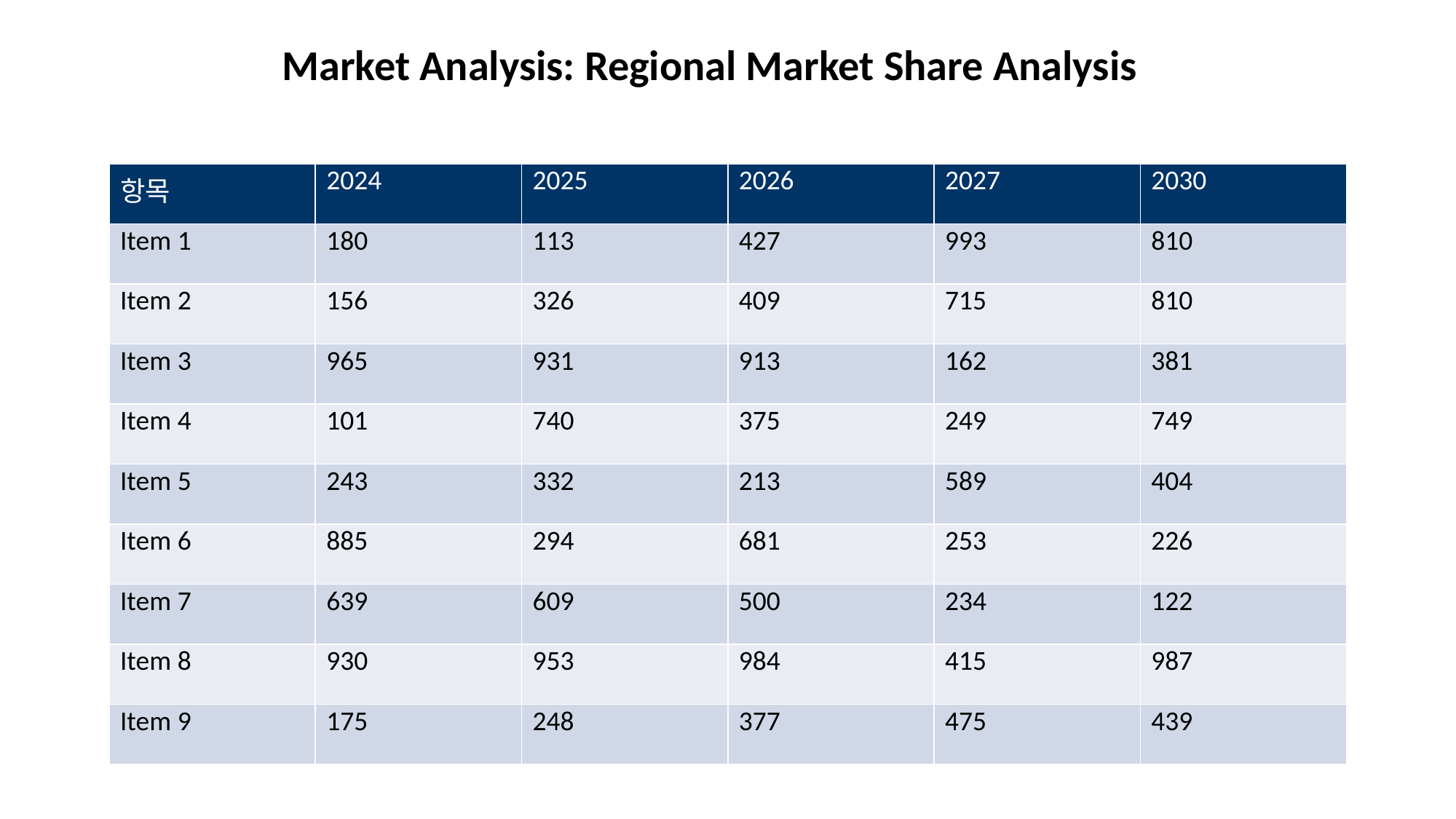

Market Analysis: Regional Market Share Analysis
#
| 항목 | 2024 | 2025 | 2026 | 2027 | 2030 |
| --- | --- | --- | --- | --- | --- |
| Item 1 | 180 | 113 | 427 | 993 | 810 |
| Item 2 | 156 | 326 | 409 | 715 | 810 |
| Item 3 | 965 | 931 | 913 | 162 | 381 |
| Item 4 | 101 | 740 | 375 | 249 | 749 |
| Item 5 | 243 | 332 | 213 | 589 | 404 |
| Item 6 | 885 | 294 | 681 | 253 | 226 |
| Item 7 | 639 | 609 | 500 | 234 | 122 |
| Item 8 | 930 | 953 | 984 | 415 | 987 |
| Item 9 | 175 | 248 | 377 | 475 | 439 |